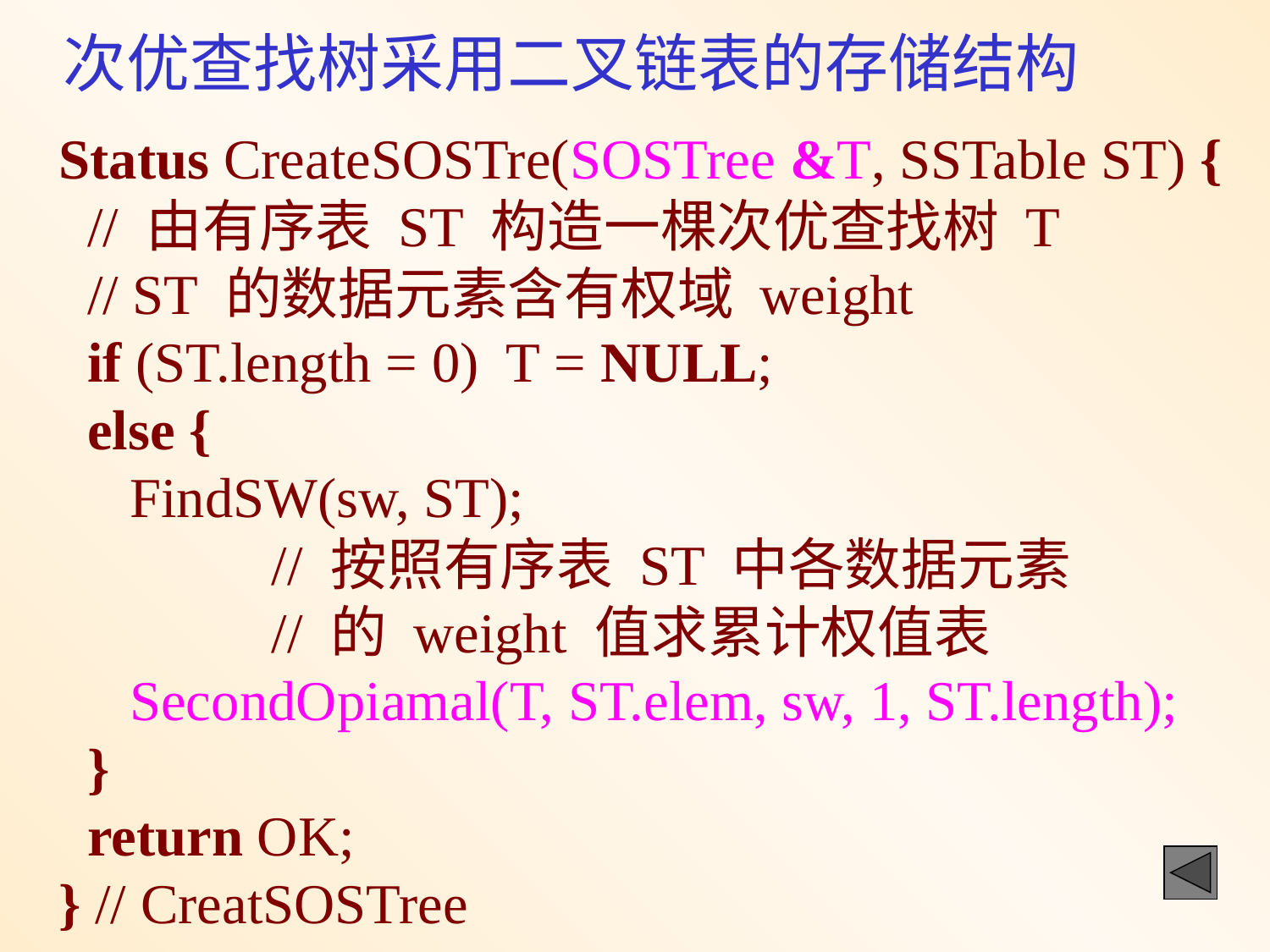

次优查找树采用二叉链表的存储结构
Status CreateSOSTre(SOSTree &T, SSTable ST) {
  // 由有序表 ST 构造一棵次优查找树 T
  // ST 的数据元素含有权域 weight
  if (ST.length = 0)  T = NULL;
  else {
     FindSW(sw, ST);
               // 按照有序表 ST 中各数据元素
               // 的 weight 值求累计权值表
     SecondOpiamal(T, ST.elem, sw, 1, ST.length);
  }
  return OK;
} // CreatSOSTree